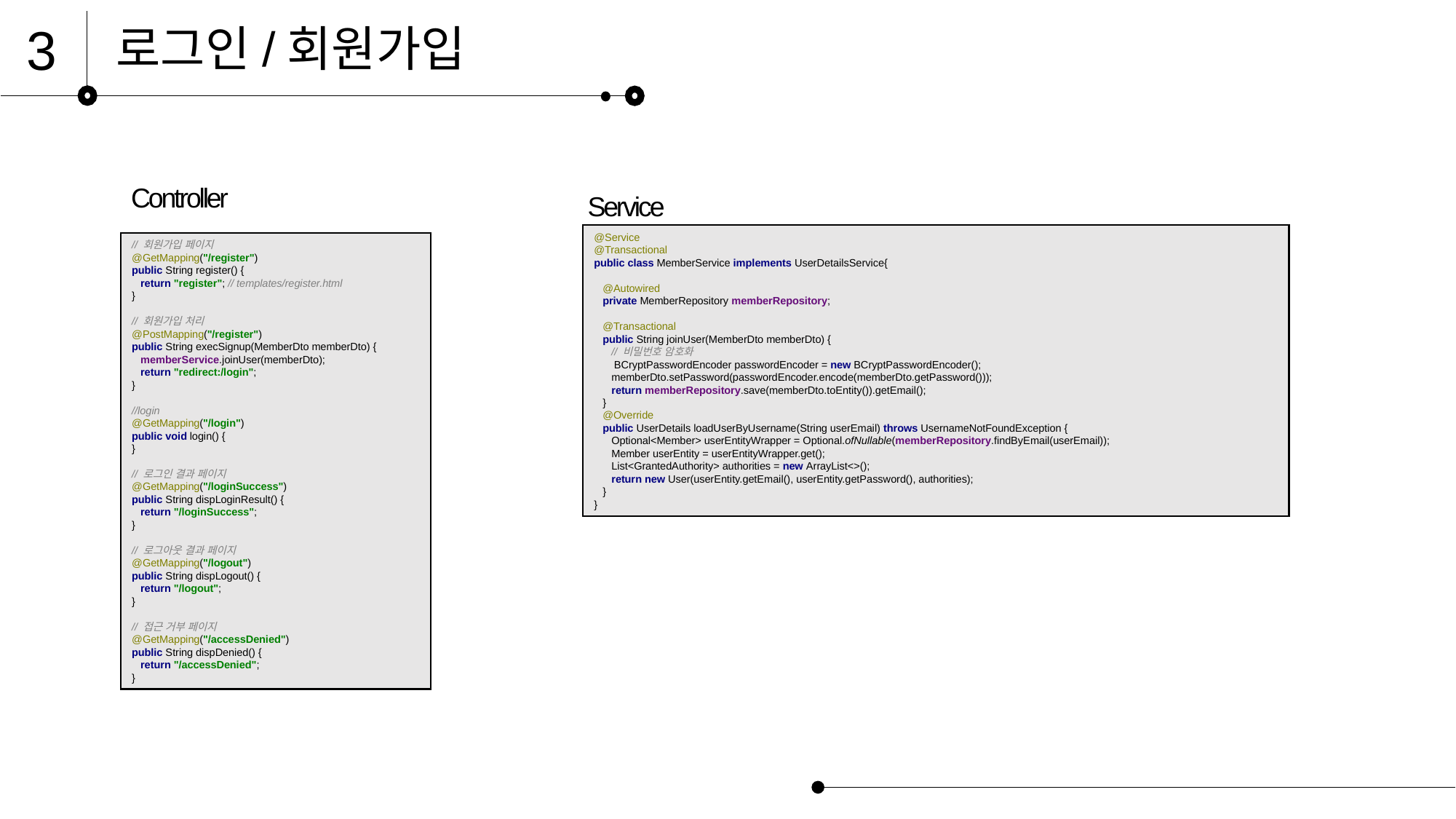

3

로그인/회원가입
Controller
Service
// 회원가입 페이지
@GetMapping("/register")
public String register() {
   return "register"; // templates/register.html
}
// 회원가입 처리
@PostMapping("/register")
public String execSignup(MemberDto memberDto) {
   memberService.joinUser(memberDto);
   return "redirect:/login";
}
//login
@GetMapping("/login")
public void login() {
}
// 로그인 결과 페이지
@GetMapping("/loginSuccess")
public String dispLoginResult() {
   return "/loginSuccess";
}
// 로그아웃 결과 페이지
@GetMapping("/logout")
public String dispLogout() {
   return "/logout";
}
// 접근 거부 페이지
@GetMapping("/accessDenied")
public String dispDenied() {
   return "/accessDenied";
}
@Service
@Transactional
public class MemberService implements UserDetailsService{
   @Autowired
   private MemberRepository memberRepository;
   @Transactional
   public String joinUser(MemberDto memberDto) {
      // 비밀번호 암호화
      BCryptPasswordEncoder passwordEncoder = new BCryptPasswordEncoder();
      memberDto.setPassword(passwordEncoder.encode(memberDto.getPassword()));
      return memberRepository.save(memberDto.toEntity()).getEmail();
   }
   @Override
   public UserDetails loadUserByUsername(String userEmail) throws UsernameNotFoundException {
      Optional<Member> userEntityWrapper = Optional.ofNullable(memberRepository.findByEmail(userEmail));
      Member userEntity = userEntityWrapper.get();
      List<GrantedAuthority> authorities = new ArrayList<>();
      return new User(userEntity.getEmail(), userEntity.getPassword(), authorities);
   }
}